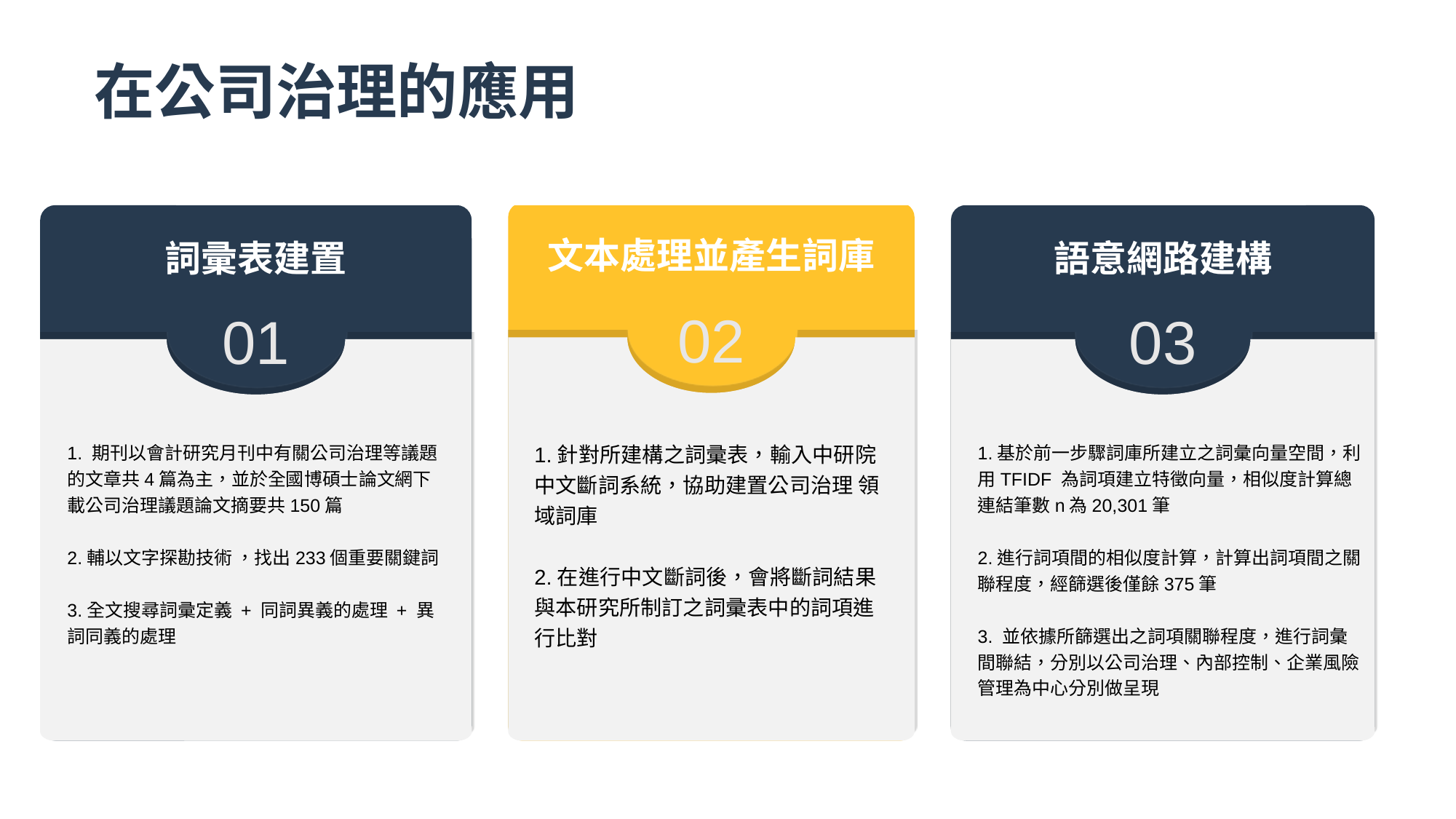

在公司治理的應用
文本處理並產生詞庫
02

1.針對所建構之詞彚表，輸入中研院中文斷詞系統，協助建置公司治理 領域詞庫

2.在進行中文斷詞後，會將斷詞結果與本研究所制訂之詞彚表中的詞項進行比對
詞彚表建置
01

1. 期刊以會計研究月刊中有關公司治理等議題的文章共4篇為主，並於全國博碩士論文網下載公司治理議題論文摘要共150篇

2.輔以文字探勘技術 ，找出233個重要關鍵詞

3.全文搜尋詞彚定義 + 同詞異義的處理 + 異詞同義的處理
語意網路建構
03

1.基於前一步驟詞庫所建立之詞彙向量空間，利用TFIDF 為詞項建立特徵向量，相似度計算總連結筆數n為20,301筆

2.進行詞項間的相似度計算，計算出詞項間之關聯程度，經篩選後僅餘375筆

3. 並依據所篩選出之詞項關聯程度，進行詞彙間聯結，分別以公司治理、內部控制、企業風險管理為中心分別做呈現